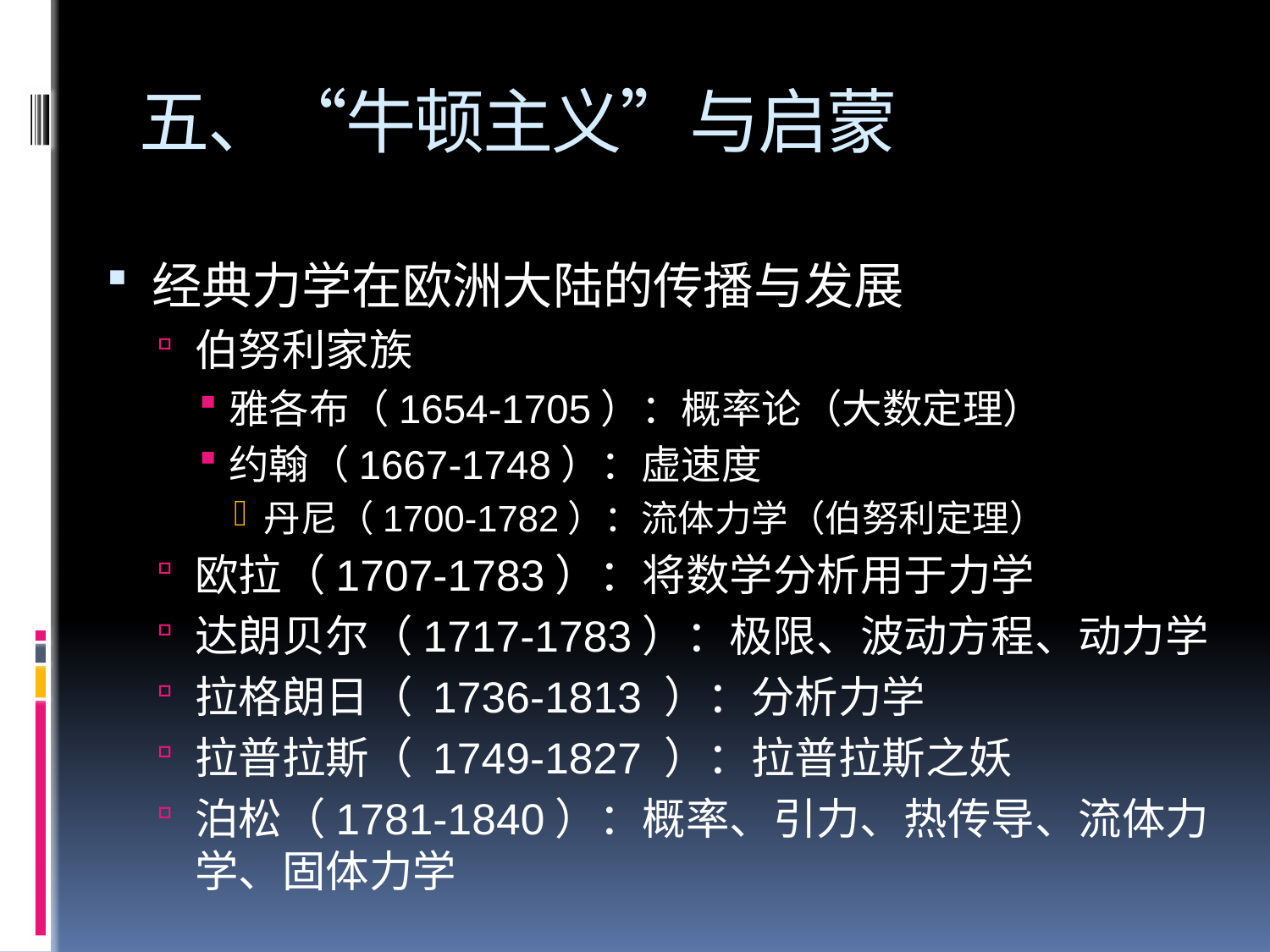

# 五、“牛顿主义”与启蒙
经典力学在欧洲大陆的传播与发展
伯努利家族
雅各布（1654-1705）：概率论（大数定理）
约翰（1667-1748）：虚速度
丹尼（1700-1782）：流体力学（伯努利定理）
欧拉（1707-1783）：将数学分析用于力学
达朗贝尔（1717-1783）：极限、波动方程、动力学
拉格朗日（ 1736-1813 ）：分析力学
拉普拉斯（ 1749-1827 ）：拉普拉斯之妖
泊松（1781-1840）：概率、引力、热传导、流体力学、固体力学